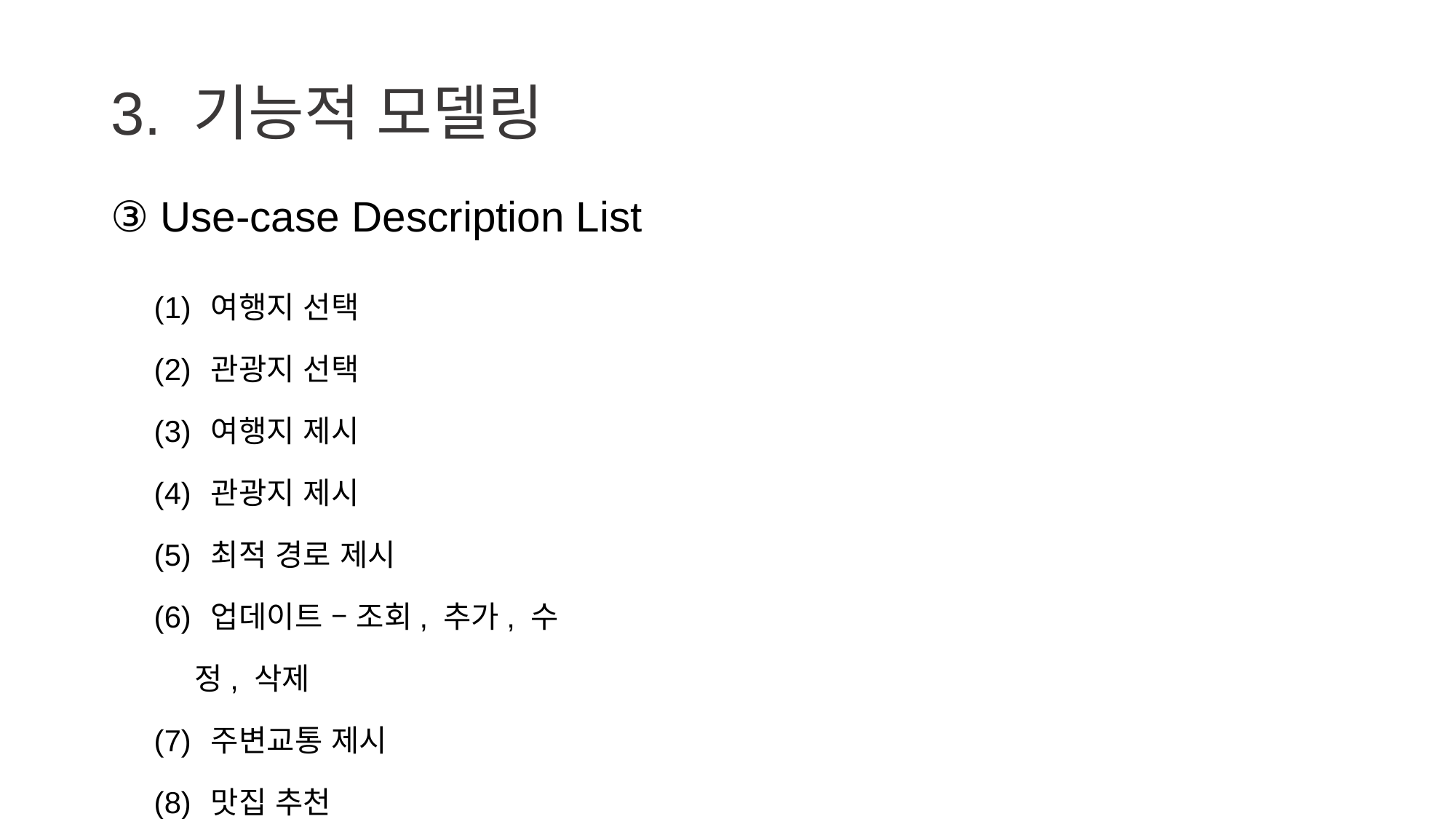

# 3. 기능적 모델링
③ Use-case Description List
 여행지 선택
 관광지 선택
 여행지 제시
 관광지 제시
 최적 경로 제시
 업데이트 – 조회, 추가, 수정, 삭제
 주변교통 제시
 맛집 추천